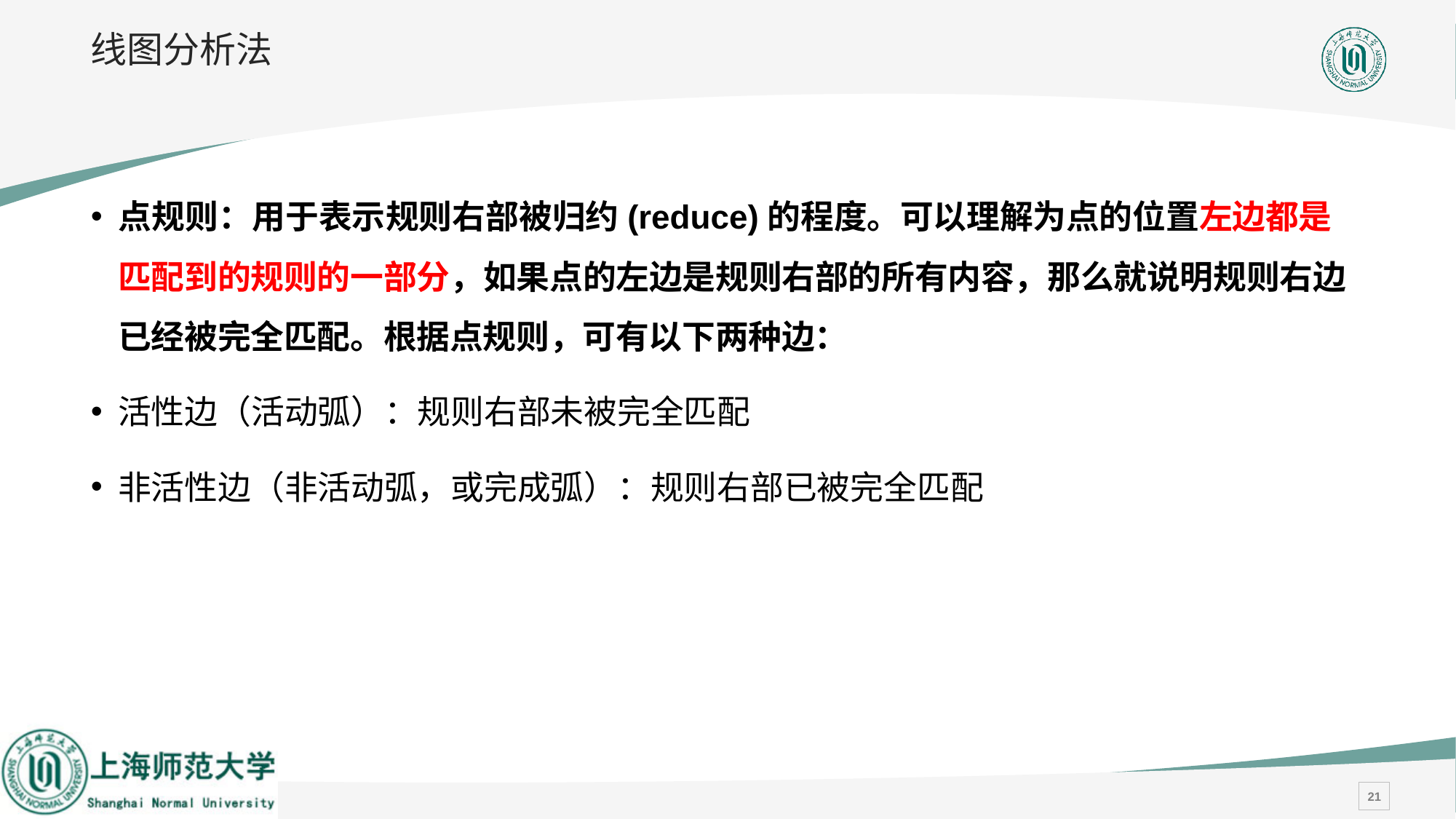

# 线图分析法
点规则：用于表示规则右部被归约(reduce)的程度。可以理解为点的位置左边都是匹配到的规则的一部分，如果点的左边是规则右部的所有内容，那么就说明规则右边已经被完全匹配。根据点规则，可有以下两种边：
活性边（活动弧）：规则右部未被完全匹配
非活性边（非活动弧，或完成弧）：规则右部已被完全匹配